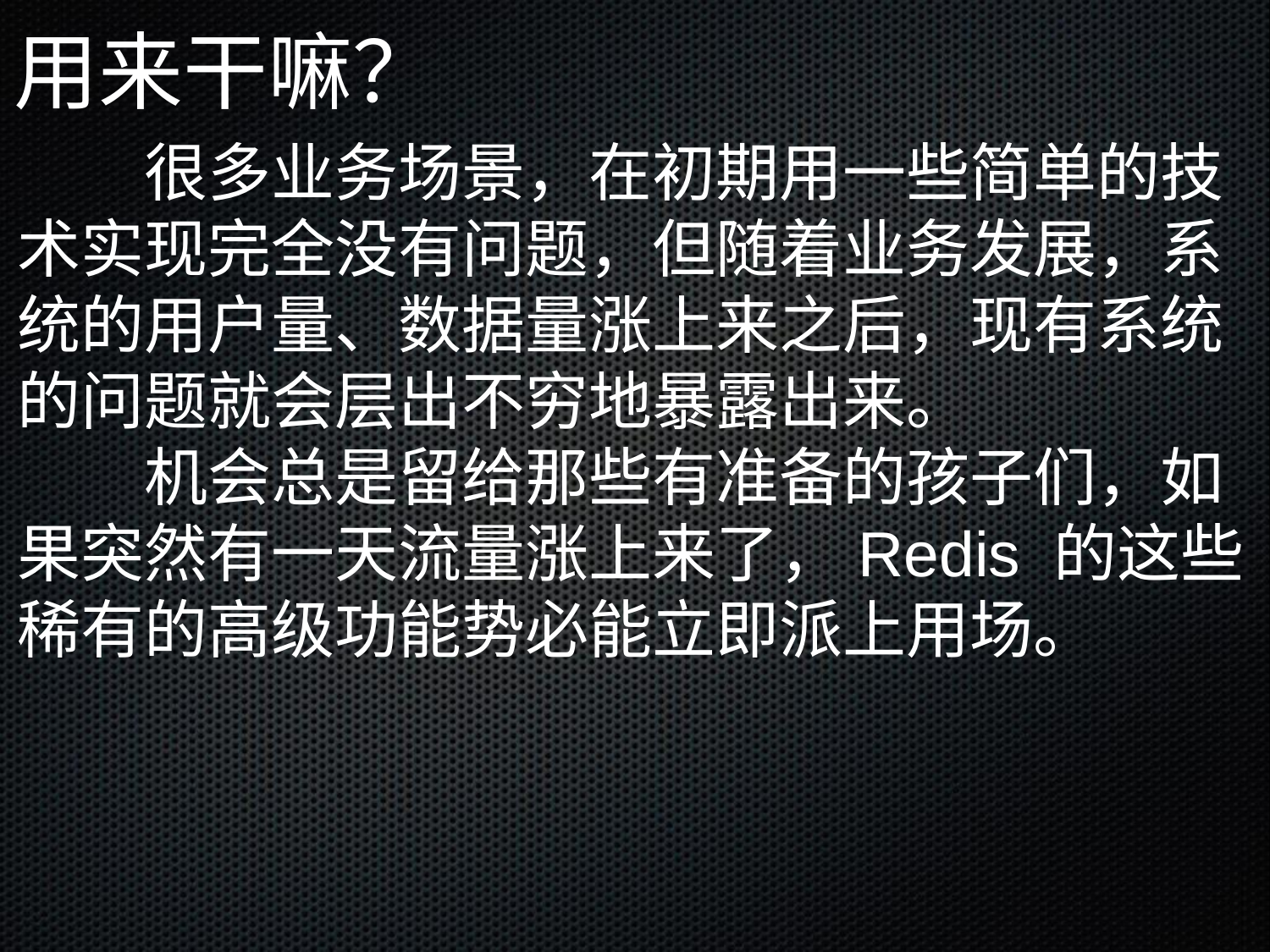

用来干嘛？
	很多业务场景，在初期用一些简单的技术实现完全没有问题，但随着业务发展，系统的用户量、数据量涨上来之后，现有系统的问题就会层出不穷地暴露出来。
	机会总是留给那些有准备的孩子们，如果突然有一天流量涨上来了，Redis 的这些稀有的高级功能势必能立即派上用场。